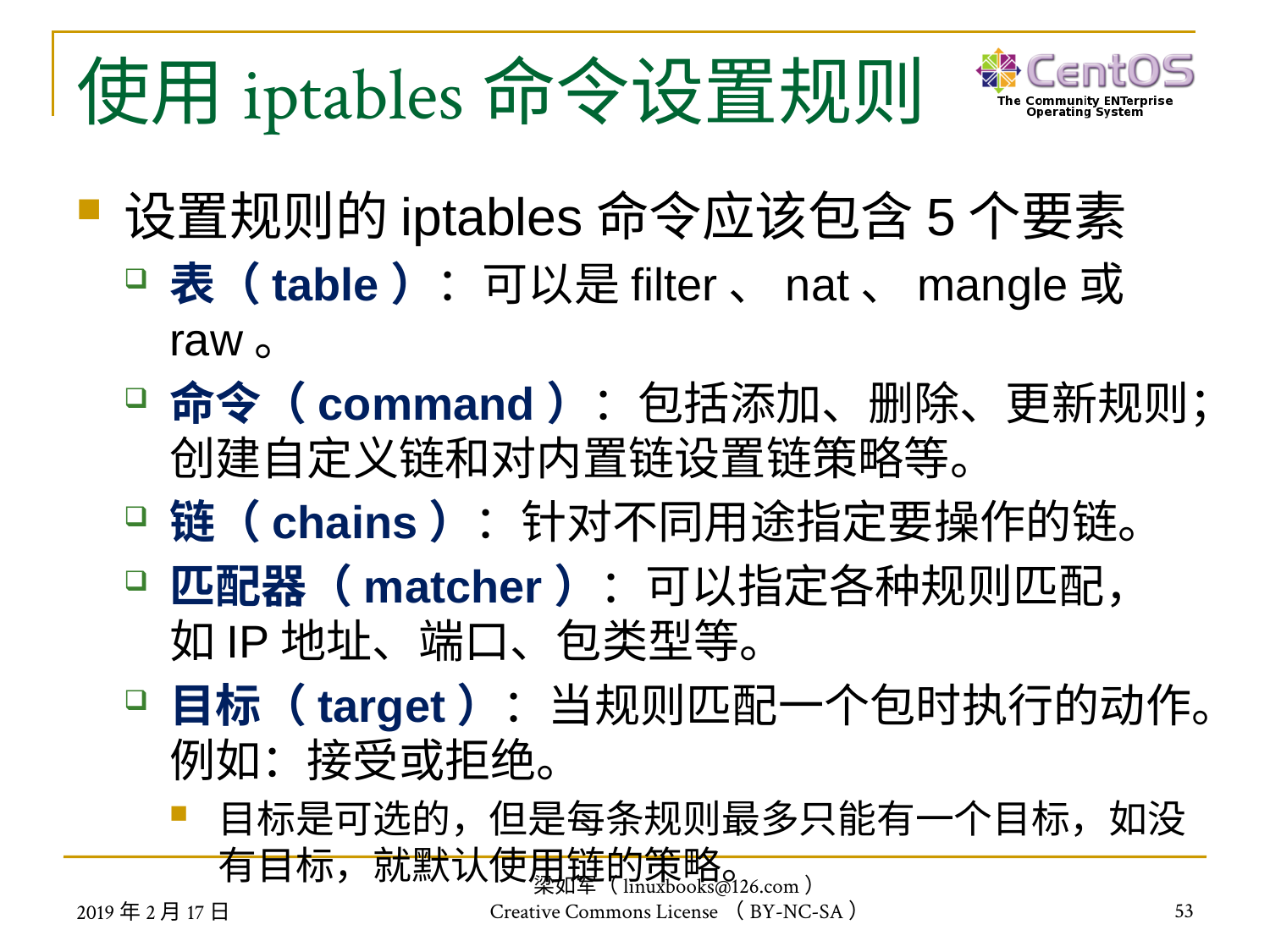

# 使用iptables命令设置规则
设置规则的iptables命令应该包含5个要素
表（table）：可以是filter、nat、mangle或raw。
命令（command）：包括添加、删除、更新规则；创建自定义链和对内置链设置链策略等。
链（chains）：针对不同用途指定要操作的链。
匹配器（matcher）：可以指定各种规则匹配，如IP地址、端口、包类型等。
目标（target）：当规则匹配一个包时执行的动作。例如：接受或拒绝。
目标是可选的，但是每条规则最多只能有一个目标，如没有目标，就默认使用链的策略。
梁如军（linuxbooks@126.com）
Creative Commons License（BY-NC-SA）
2019年2月17日
53